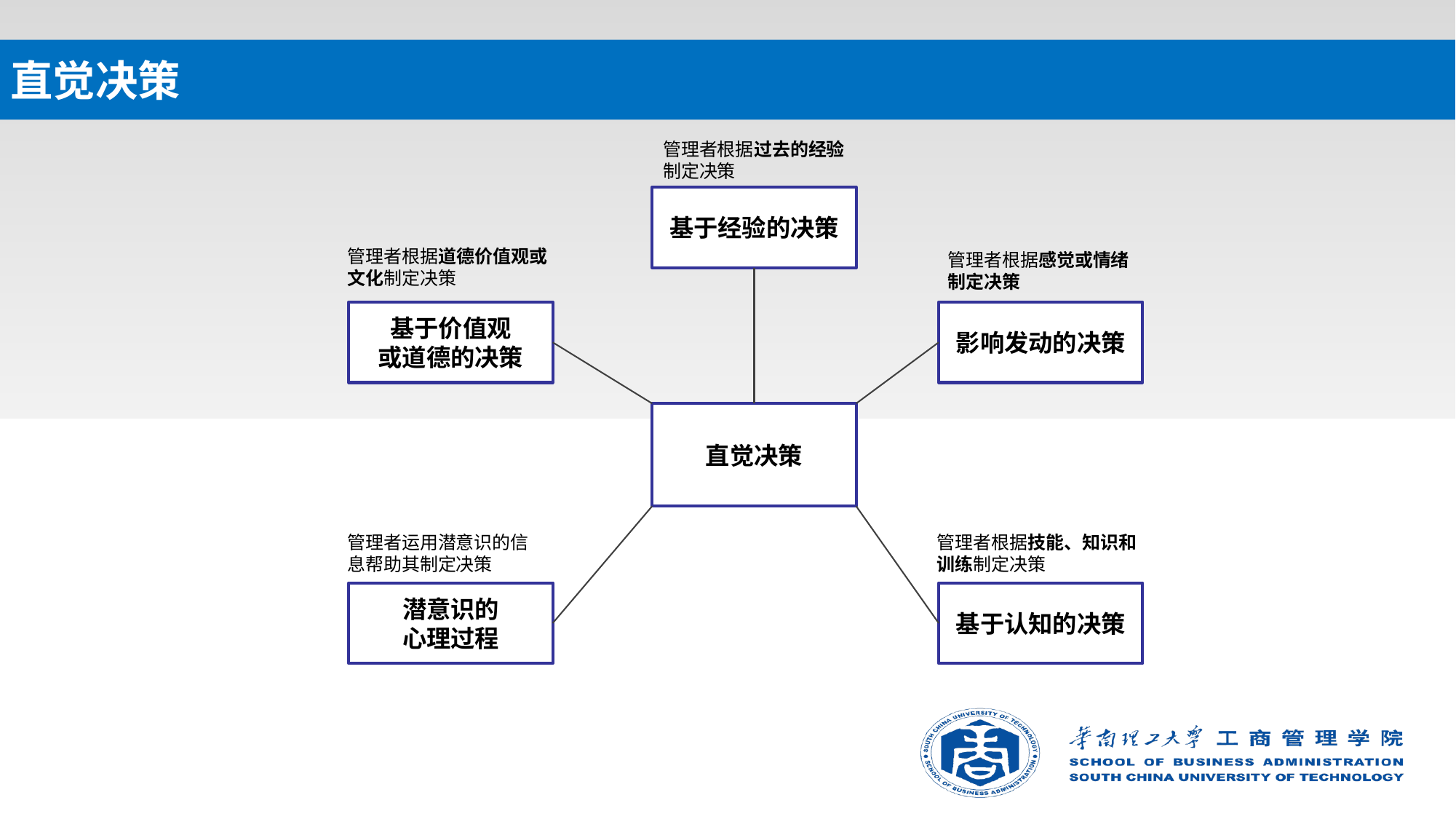

# 直觉决策
管理者根据过去的经验制定决策
基于经验的决策
管理者根据道德价值观或文化制定决策
管理者根据感觉或情绪制定决策
基于价值观
或道德的决策
影响发动的决策
直觉决策
管理者运用潜意识的信息帮助其制定决策
管理者根据技能、知识和训练制定决策
潜意识的
心理过程
基于认知的决策